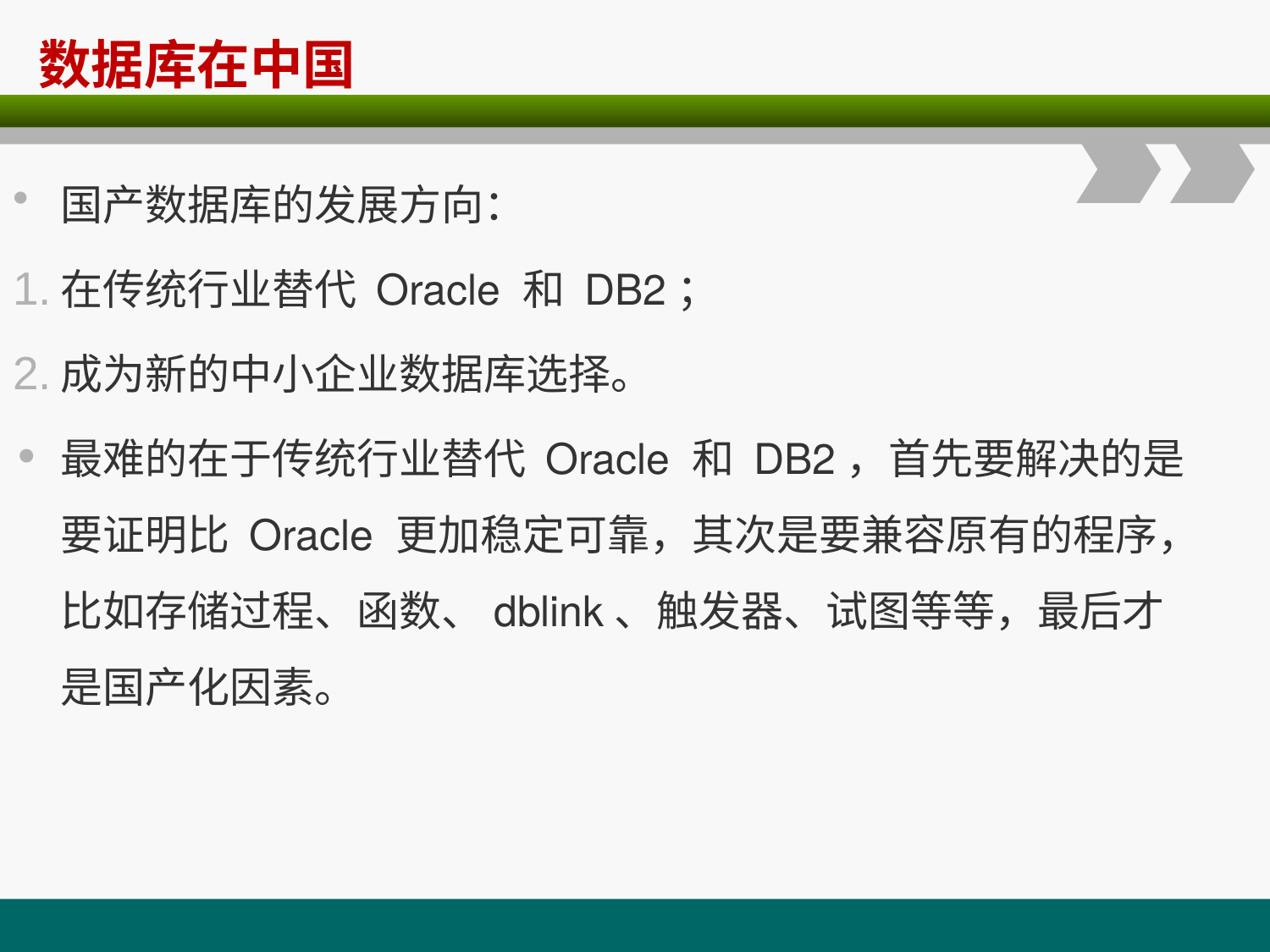

# 数据库在中国
国产数据库的发展方向：
在传统行业替代 Oracle 和 DB2；
成为新的中小企业数据库选择。
最难的在于传统行业替代 Oracle 和 DB2，首先要解决的是要证明比 Oracle 更加稳定可靠，其次是要兼容原有的程序，比如存储过程、函数、dblink、触发器、试图等等，最后才是国产化因素。